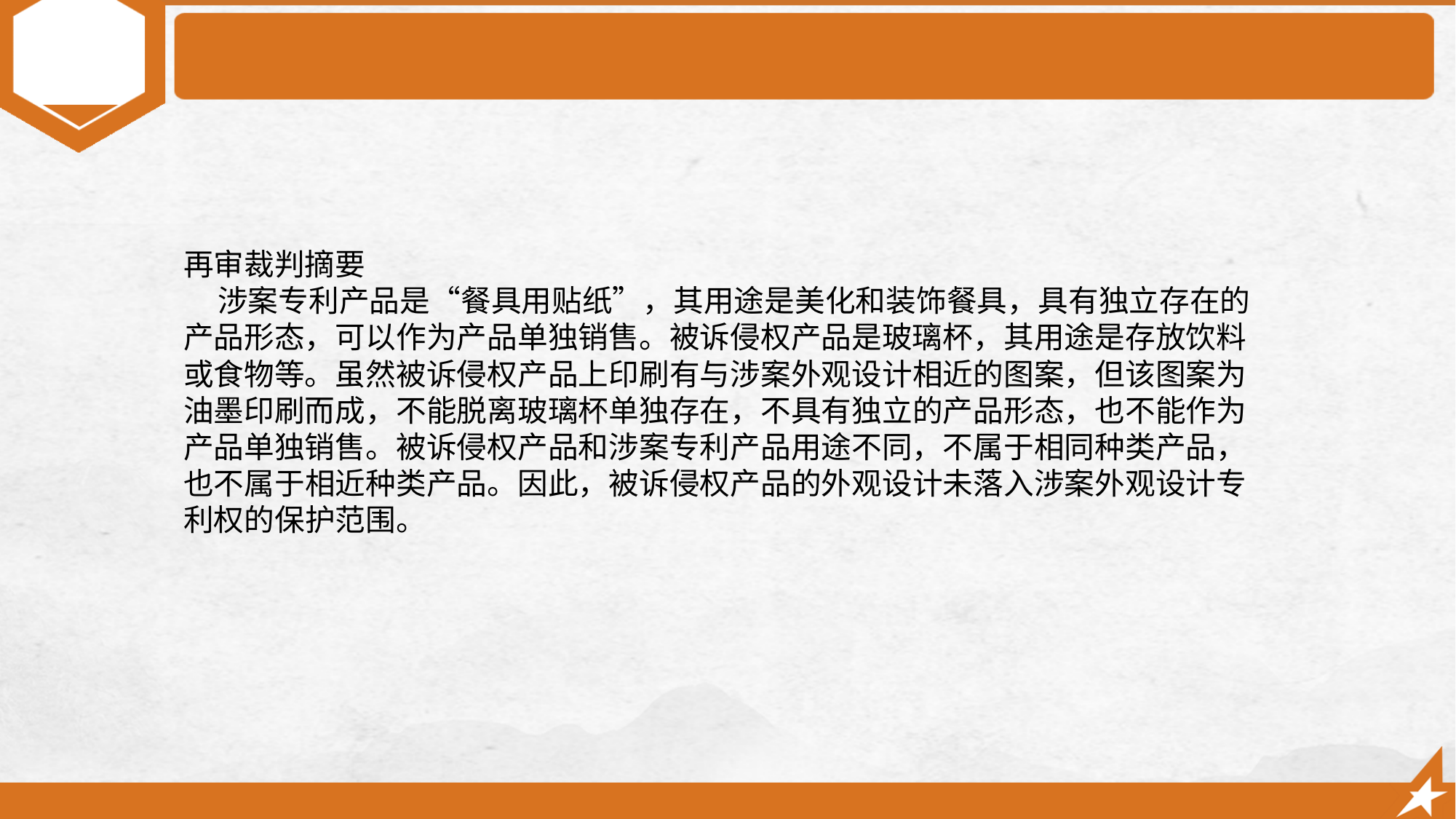

再审裁判摘要
    涉案专利产品是“餐具用贴纸”，其用途是美化和装饰餐具，具有独立存在的产品形态，可以作为产品单独销售。被诉侵权产品是玻璃杯，其用途是存放饮料或食物等。虽然被诉侵权产品上印刷有与涉案外观设计相近的图案，但该图案为油墨印刷而成，不能脱离玻璃杯单独存在，不具有独立的产品形态，也不能作为产品单独销售。被诉侵权产品和涉案专利产品用途不同，不属于相同种类产品，也不属于相近种类产品。因此，被诉侵权产品的外观设计未落入涉案外观设计专利权的保护范围。